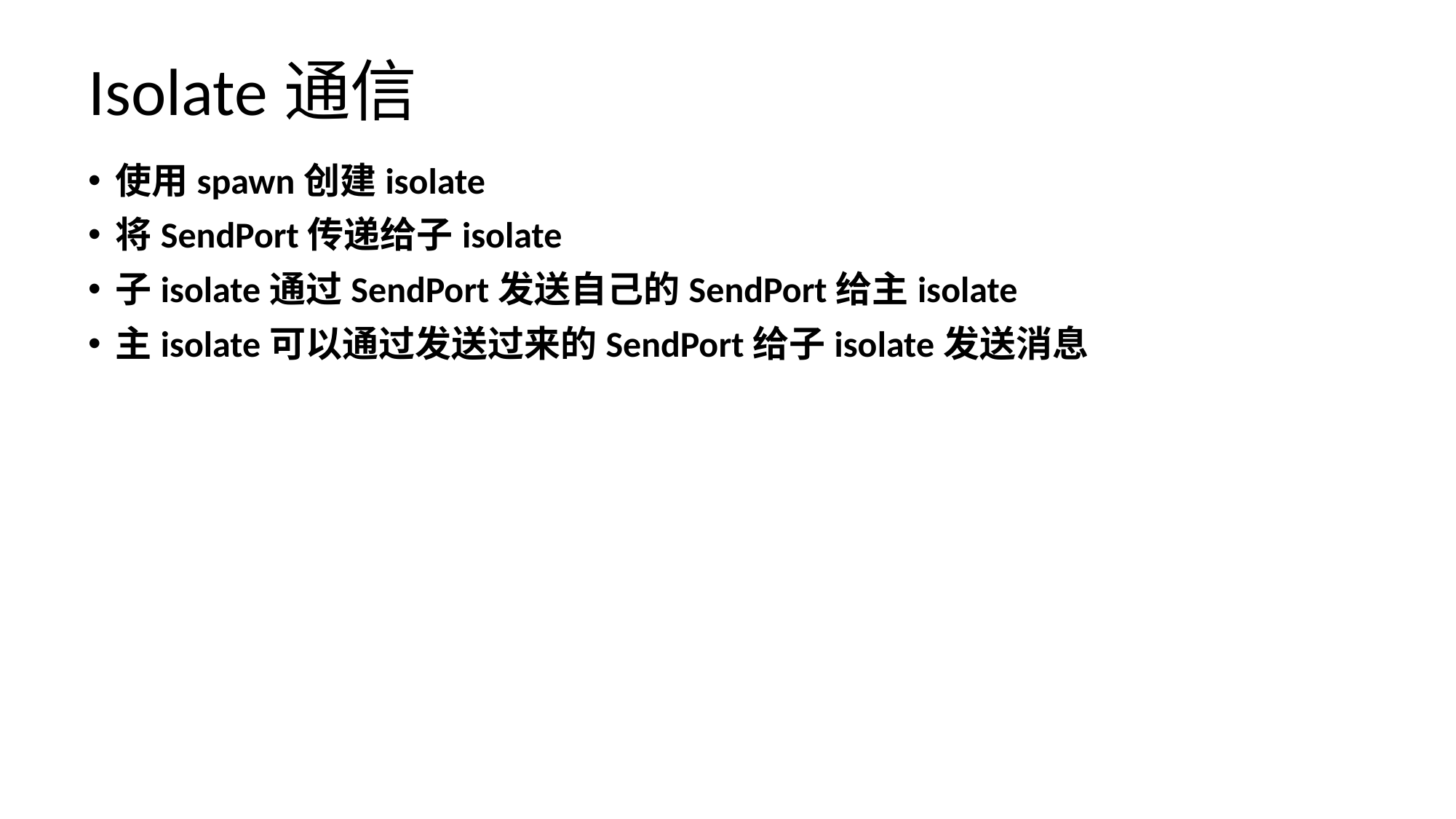

# Isolate通信
使用spawn创建isolate
将SendPort传递给子isolate
子isolate通过SendPort发送自己的SendPort给主isolate
主isolate可以通过发送过来的SendPort给子isolate发送消息